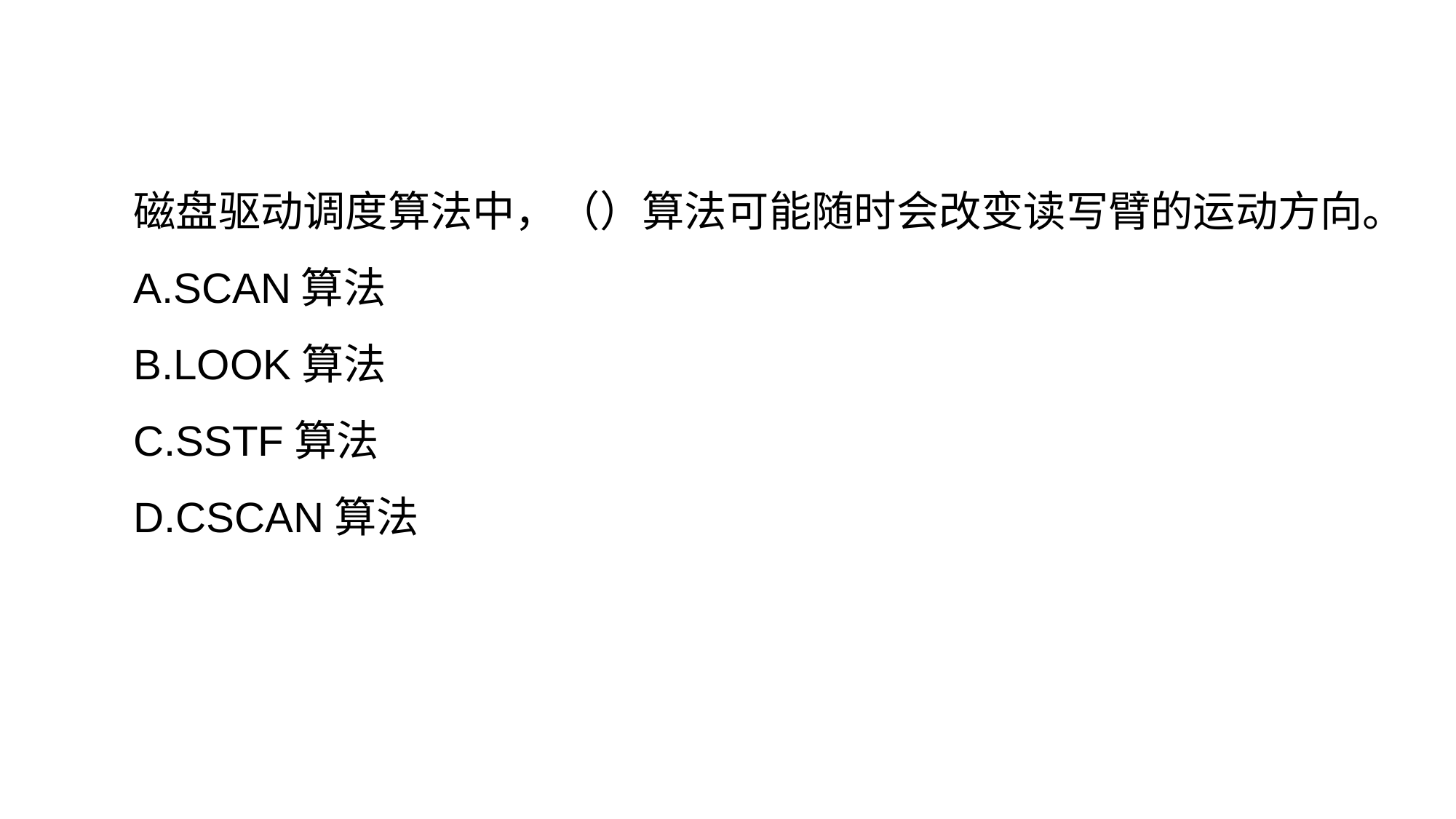

磁盘驱动调度算法中，（）算法可能随时会改变读写臂的运动方向。
A.SCAN算法
B.LOOK算法
C.SSTF算法
D.CSCAN算法